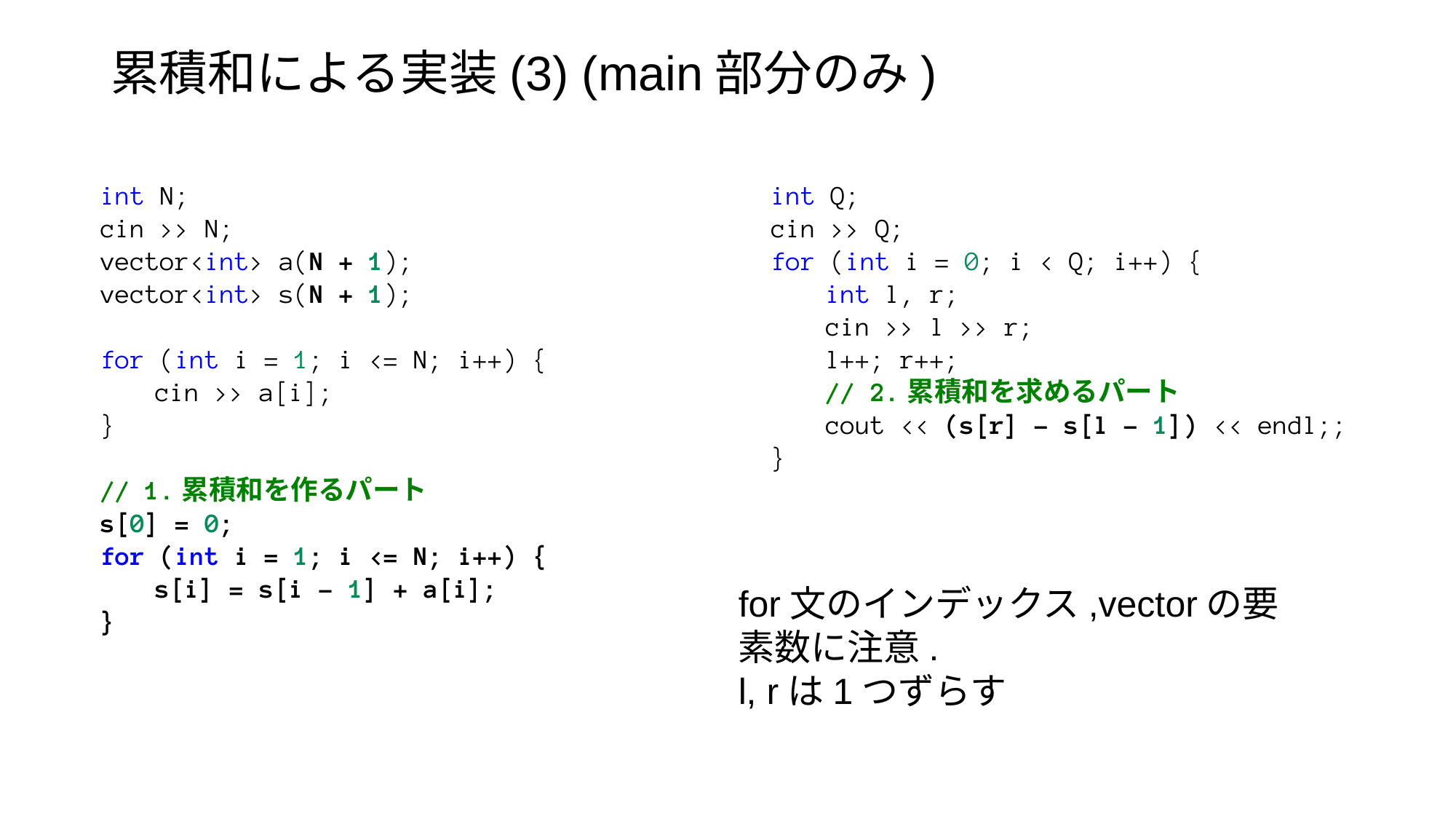

累積和による実装(3) (main部分のみ)
int N;
cin >> N;
vector<int> a(N + 1);
vector<int> s(N + 1);
for (int i = 1; i <= N; i++) {
cin >> a[i];
}
// 1.累積和を作るパート
s[0] = 0;
for (int i = 1; i <= N; i++) {
s[i] = s[i - 1] + a[i];
}
int Q;
cin >> Q;
for (int i = 0; i < Q; i++) {
int l, r;
cin >> l >> r;
l++; r++;
// 2.累積和を求めるパート
cout << (s[r] - s[l - 1]) << endl;;
}
for文のインデックス,vectorの要素数に注意.
l, rは1つずらす